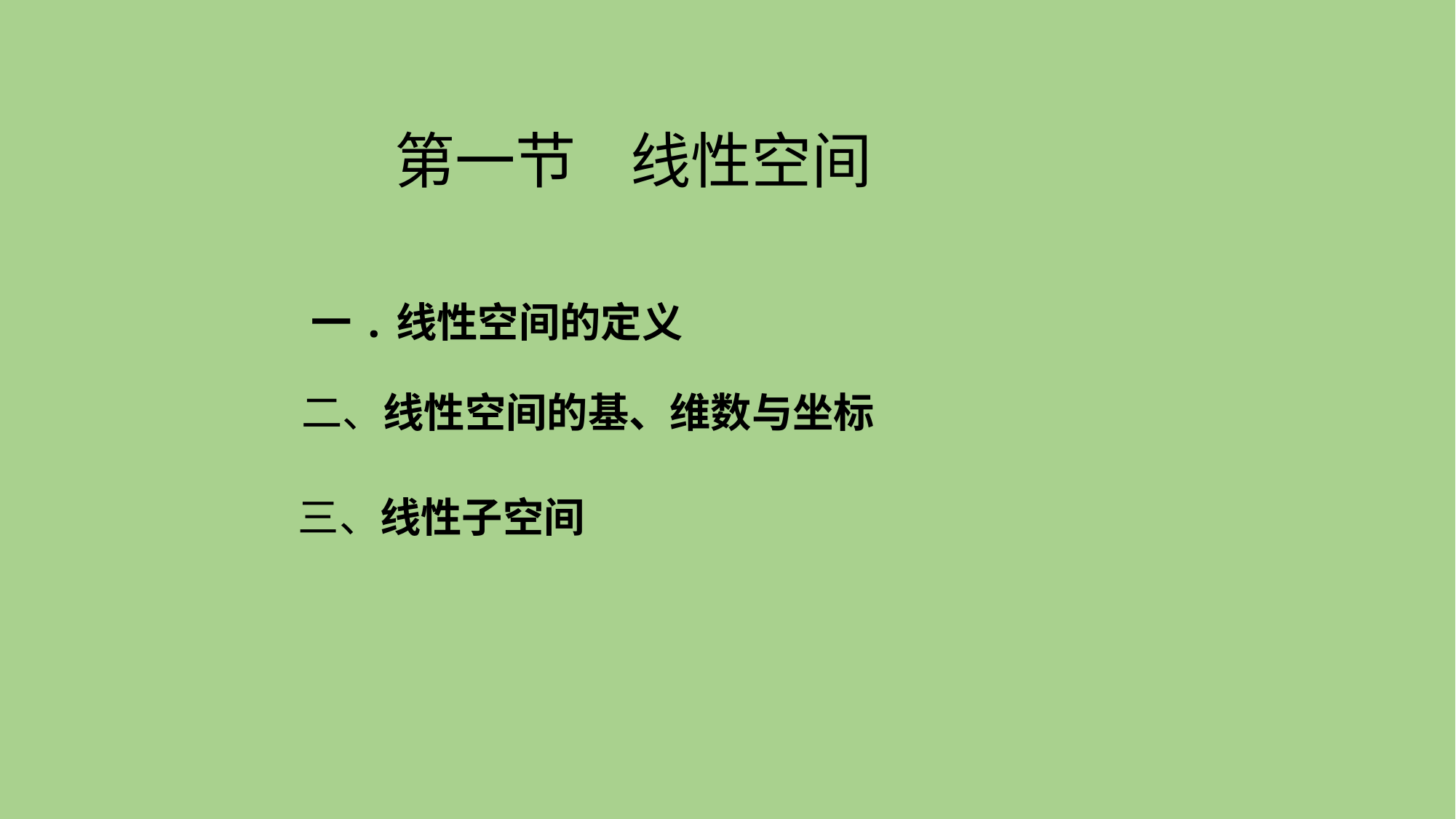

第一节    线性空间
# 一.线性空间的定义
二、线性空间的基、维数与坐标
三、线性子空间